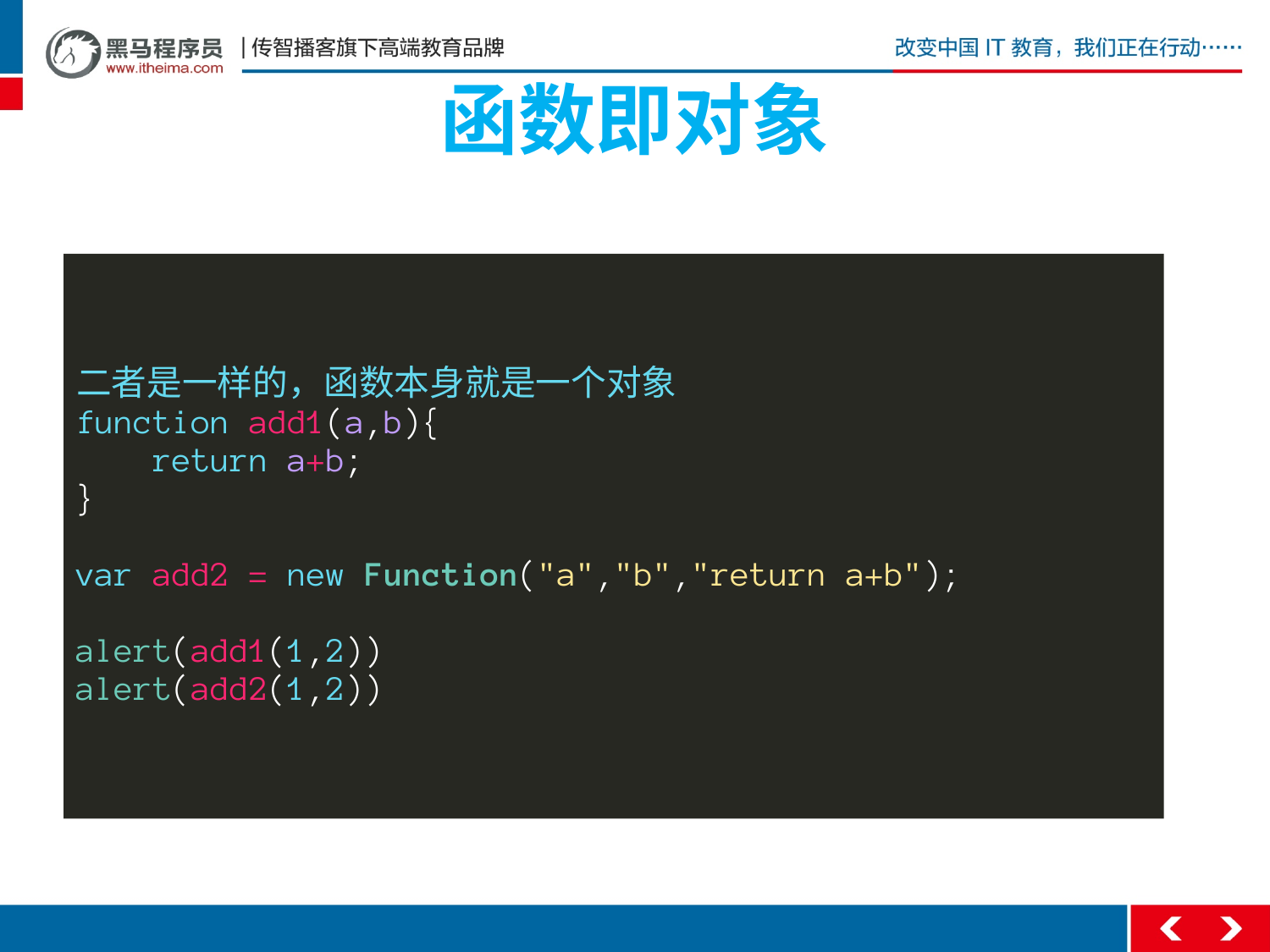

# 函数即对象
二者是一样的，函数本身就是一个对象
function add1(a,b){
    return a+b;
}
var add2 = new Function("a","b","return a+b");
alert(add1(1,2))
alert(add2(1,2))